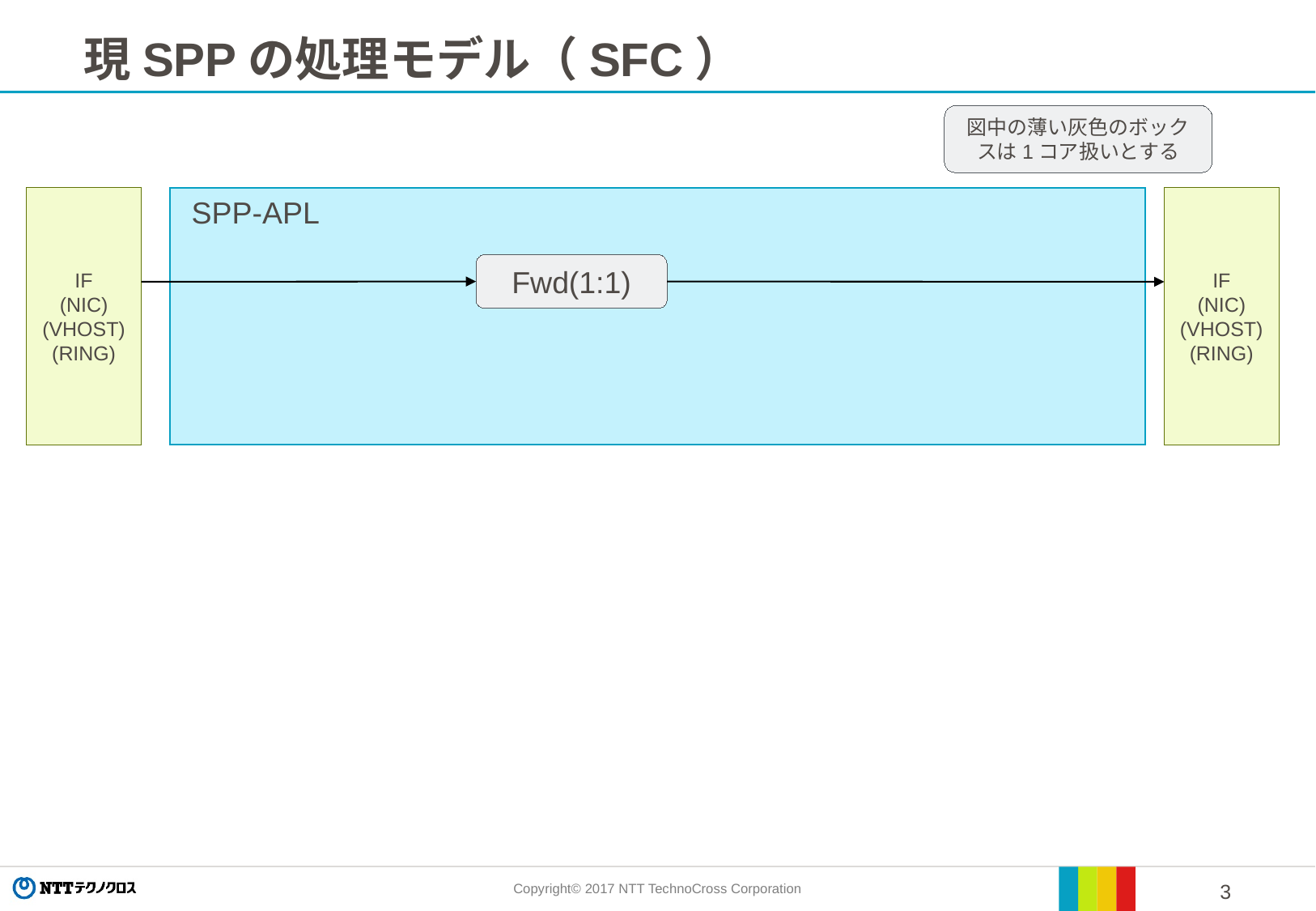

# 現SPPの処理モデル（SFC）
図中の薄い灰色のボックスは1コア扱いとする
IF
(NIC)
(VHOST)
(RING)

SPP-APL
IF
(NIC)
(VHOST)
(RING)
Fwd(1:1)